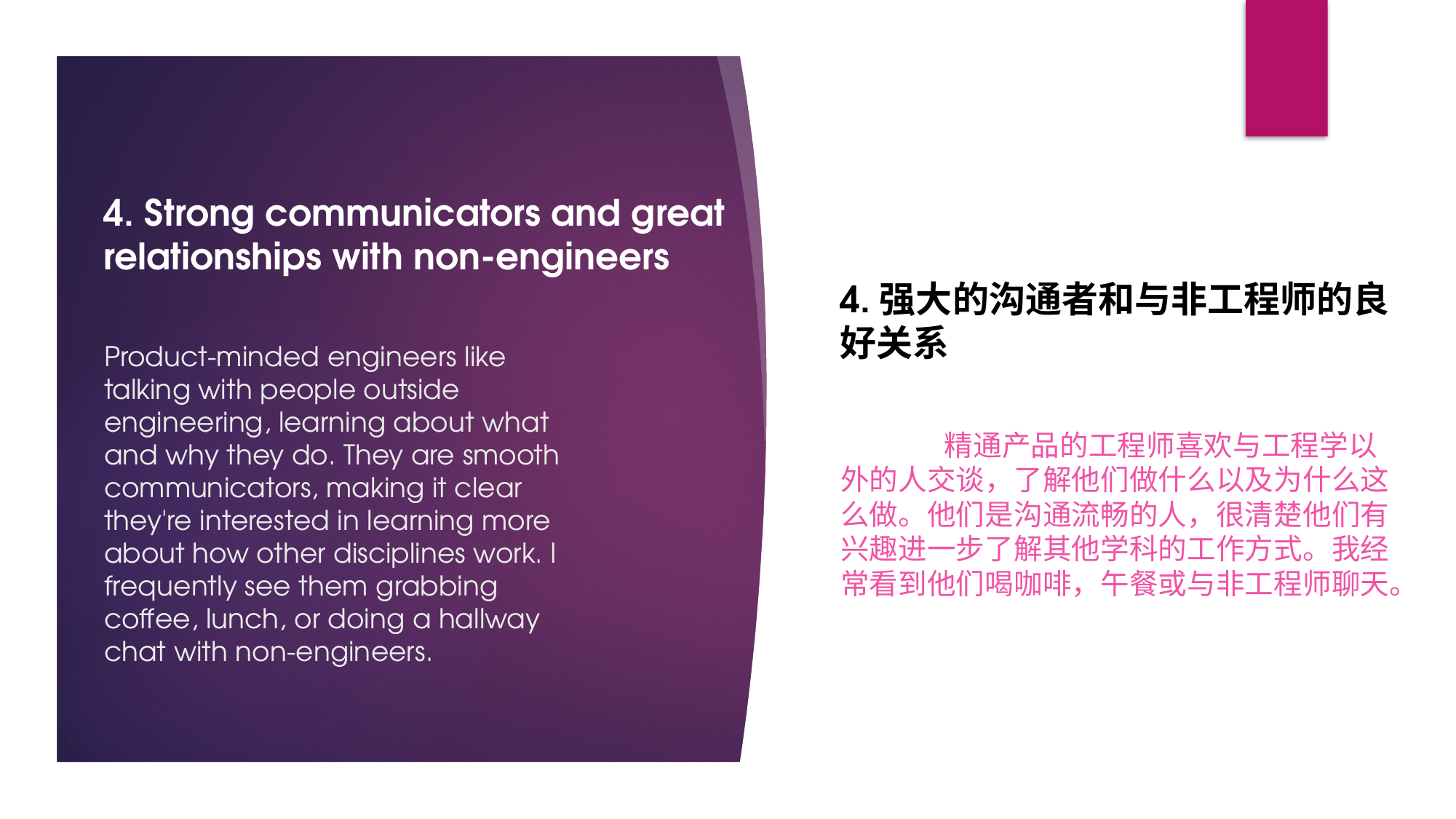

4. Strong communicators and great relationships with non-engineers

4.强大的沟通者和与非工程师的良好关系

# Product-minded engineers like talking with people outside engineering, learning about what and why they do. They are smooth communicators, making it clear they're interested in learning more about how other disciplines work. I frequently see them grabbing coffee, lunch, or doing a hallway chat with non-engineers.
	精通产品的工程师喜欢与工程学以外的人交谈，了解他们做什么以及为什么这么做。他们是沟通流畅的人，很清楚他们有兴趣进一步了解其他学科的工作方式。我经常看到他们喝咖啡，午餐或与非工程师聊天。